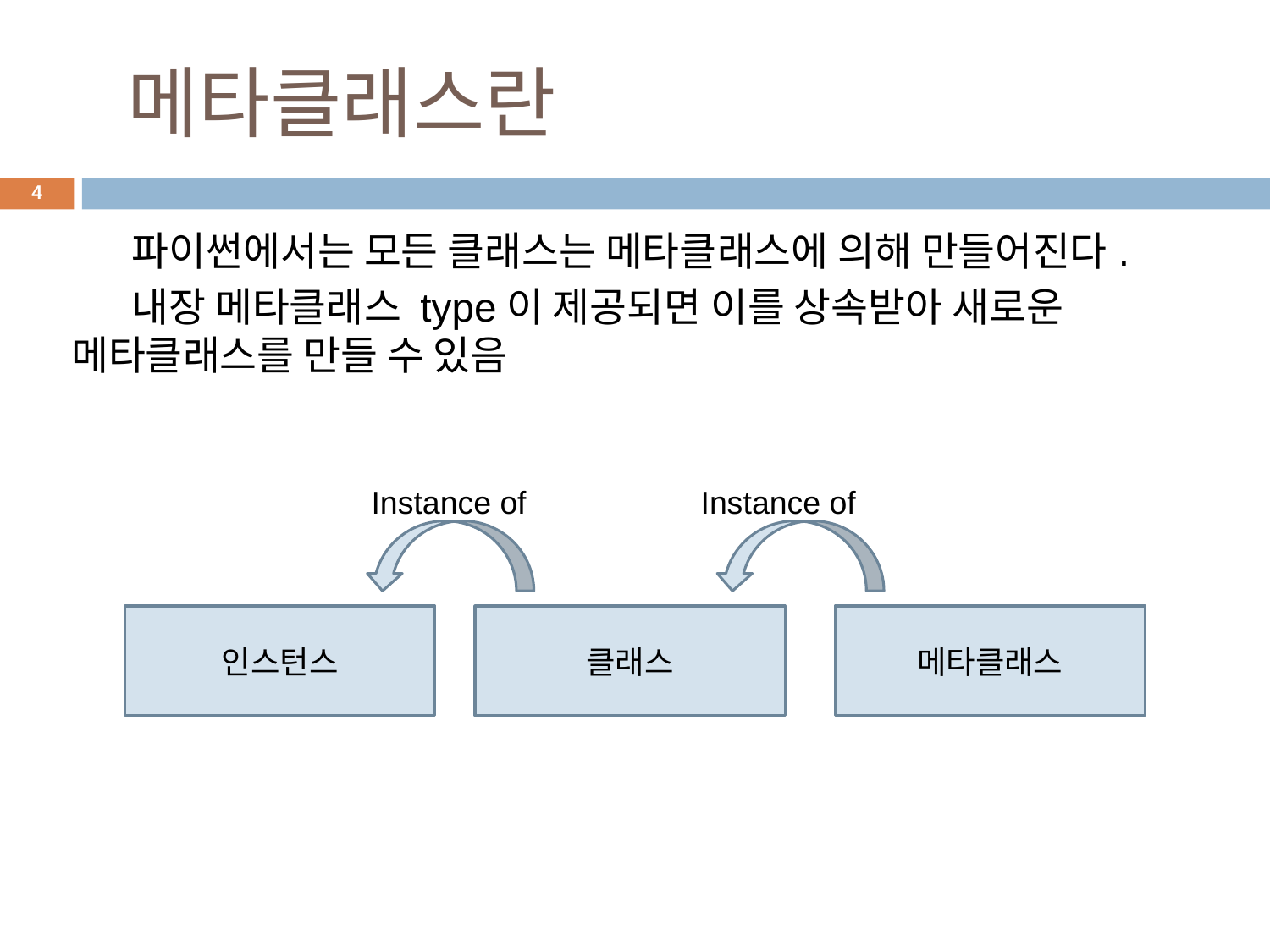

# 메타클래스란
4
파이썬에서는 모든 클래스는 메타클래스에 의해 만들어진다.
내장 메타클래스 type이 제공되면 이를 상속받아 새로운 메타클래스를 만들 수 있음
Instance of
Instance of

인스턴스

클래스

메타클래스